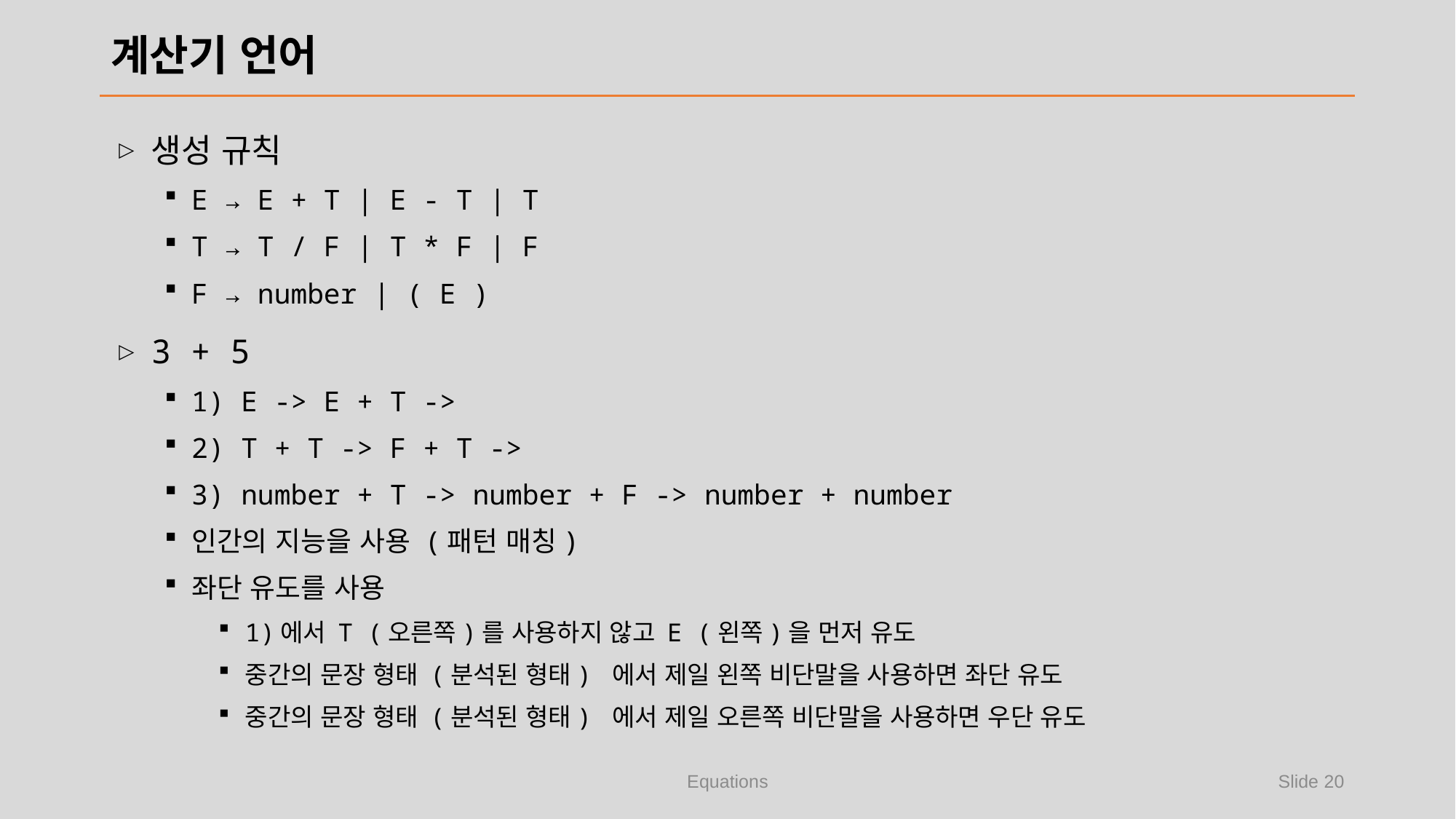

# 계산기 언어
생성 규칙
E → E + T | E - T | T
T → T / F | T * F | F
F → number | ( E )
3 + 5
1) E -> E + T ->
2) T + T -> F + T ->
3) number + T -> number + F -> number + number
인간의 지능을 사용 (패턴 매칭)
좌단 유도를 사용
1)에서 T (오른쪽)를 사용하지 않고 E (왼쪽)을 먼저 유도
중간의 문장 형태 (분석된 형태) 에서 제일 왼쪽 비단말을 사용하면 좌단 유도
중간의 문장 형태 (분석된 형태) 에서 제일 오른쪽 비단말을 사용하면 우단 유도

Equations
Slide 20